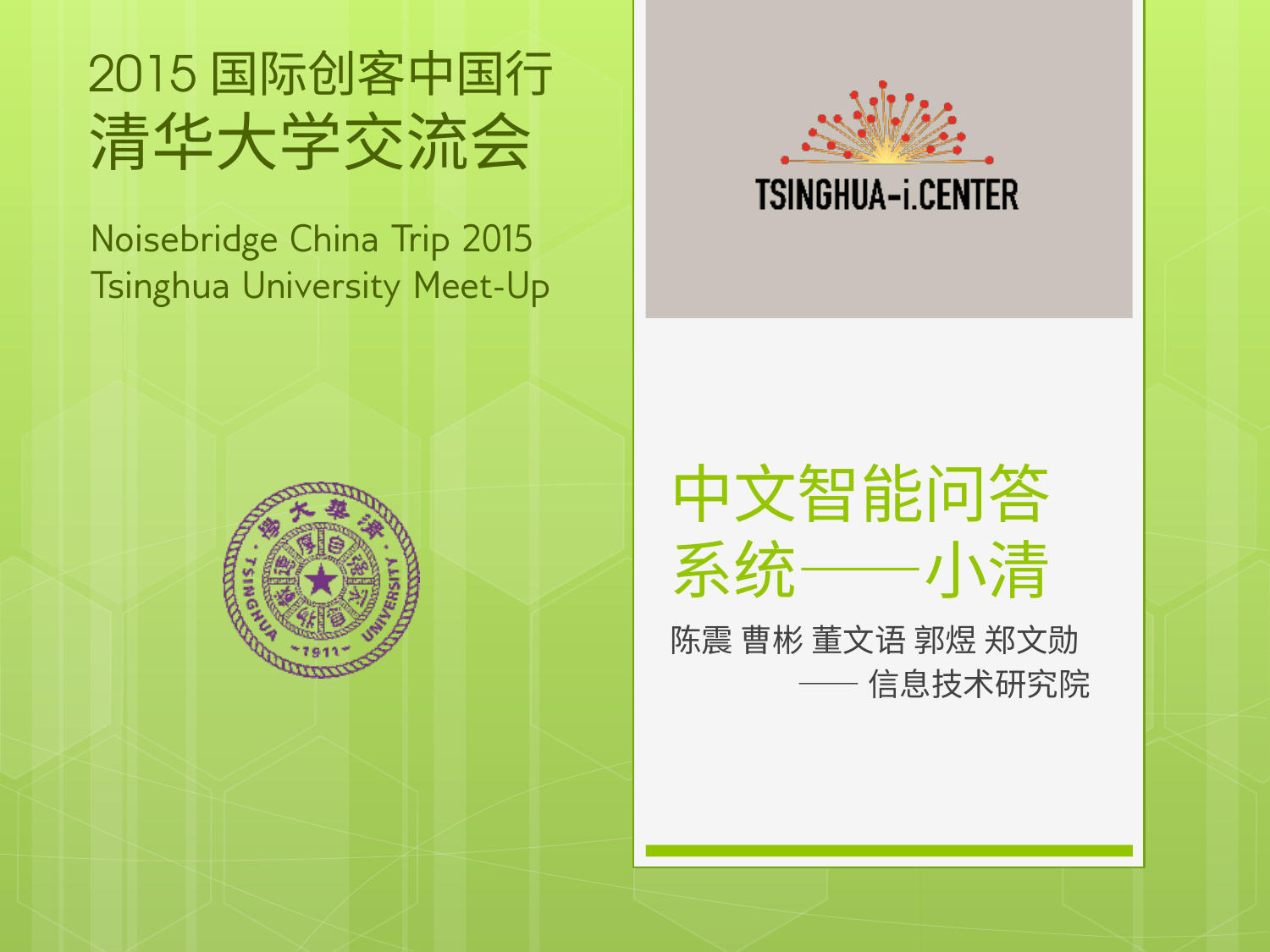

# 中文智能问答系统——小清
陈震 曹彬 董文语 郭煜 郑文勋
	——信息技术研究院